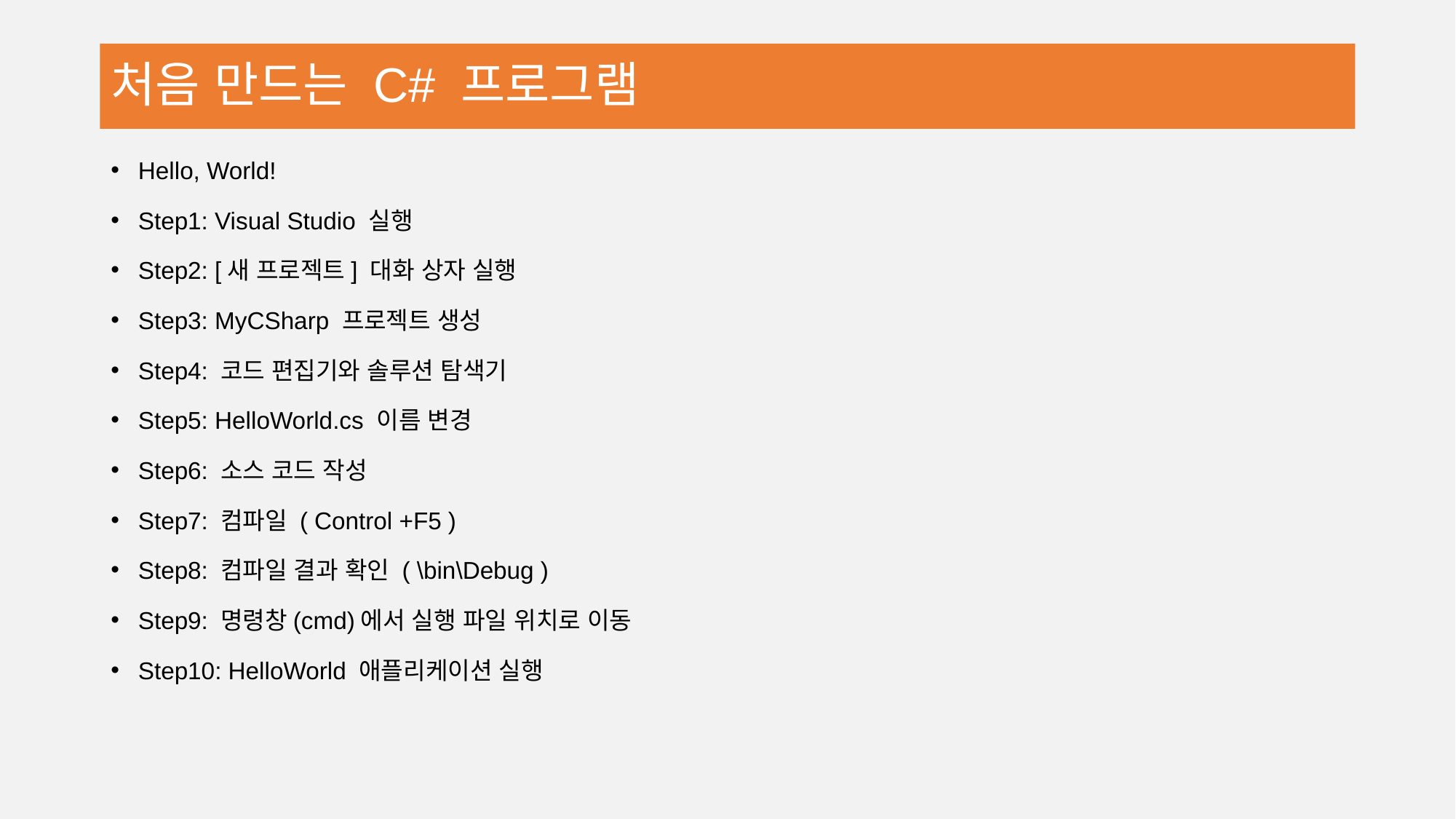

# 처음 만드는 C# 프로그램
Hello, World!
Step1: Visual Studio 실행
Step2: [새 프로젝트] 대화 상자 실행
Step3: MyCSharp 프로젝트 생성
Step4: 코드 편집기와 솔루션 탐색기
Step5: HelloWorld.cs 이름 변경
Step6: 소스 코드 작성
Step7: 컴파일 ( Control +F5 )
Step8: 컴파일 결과 확인 ( \bin\Debug )
Step9: 명령창(cmd)에서 실행 파일 위치로 이동
Step10: HelloWorld 애플리케이션 실행